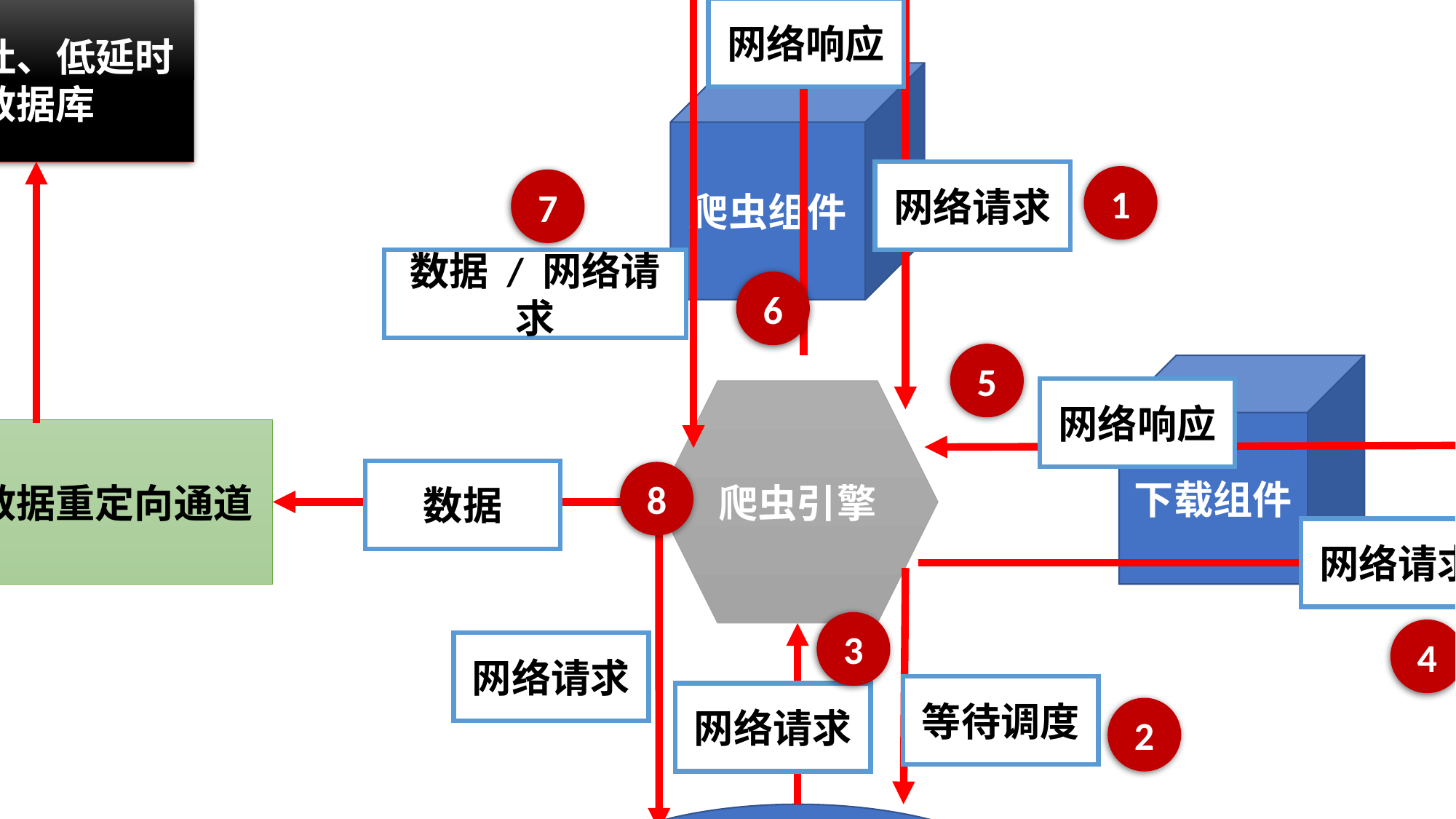

并行爬虫

互联网
高吞吐、低延时数据库
网络响应
爬虫组件
网络请求
1
7
数据 / 网络请求
6
5
下载组件
网络响应
爬虫引擎
数据重定向通道
下载器
数据
8
网络请求
3
4
网络请求
等待调度
网络请求
2
调度器